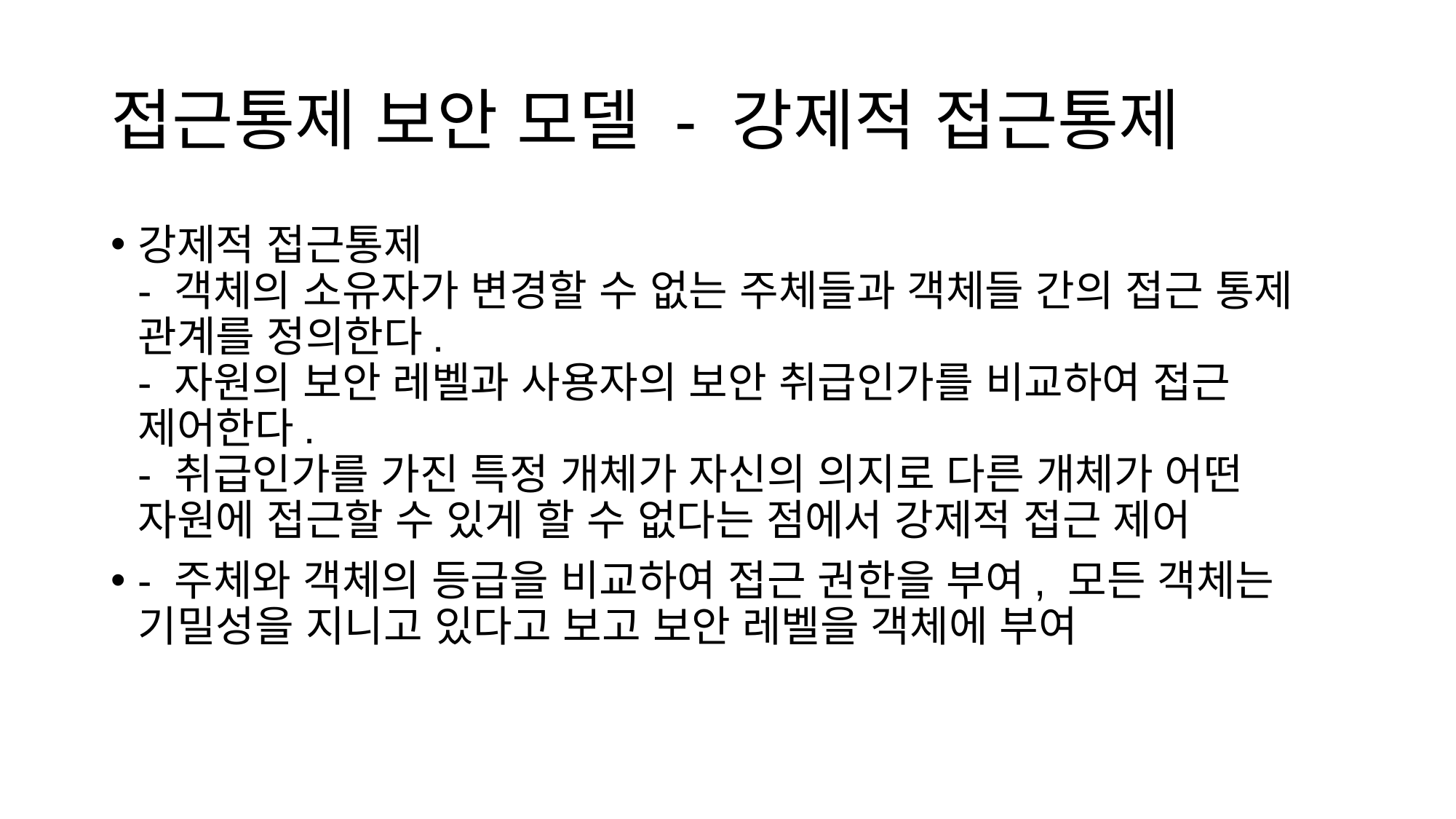

# 접근통제 보안 모델 - 강제적 접근통제
강제적 접근통제
- 객체의 소유자가 변경할 수 없는 주체들과 객체들 간의 접근 통제 관계를 정의한다.
- 자원의 보안 레벨과 사용자의 보안 취급인가를 비교하여 접근 제어한다.
- 취급인가를 가진 특정 개체가 자신의 의지로 다른 개체가 어떤 자원에 접근할 수 있게 할 수 없다는 점에서 강제적 접근 제어
- 주체와 객체의 등급을 비교하여 접근 권한을 부여, 모든 객체는 기밀성을 지니고 있다고 보고 보안 레벨을 객체에 부여